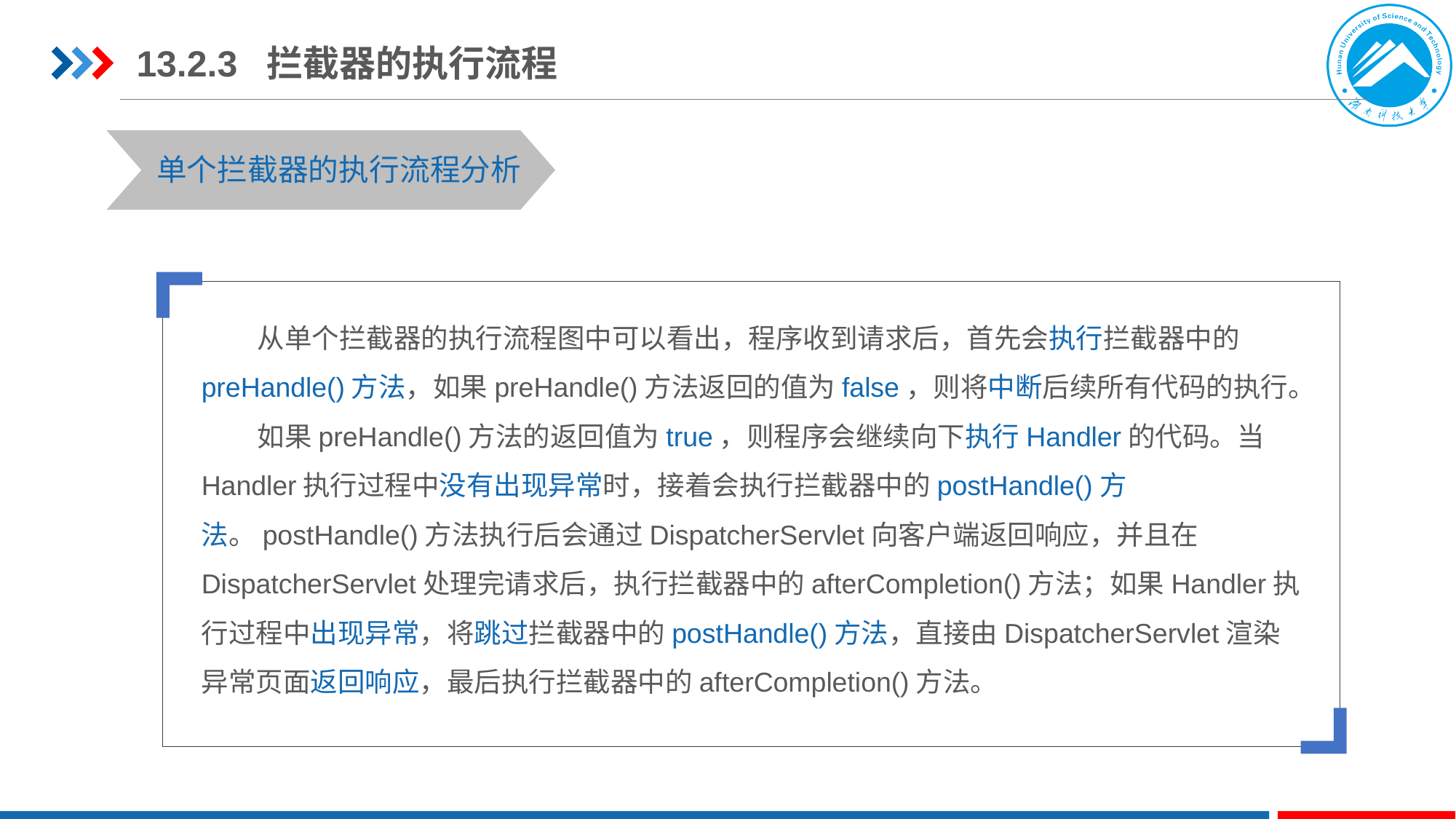

13.2.3  拦截器的执行流程

单个拦截器的执行流程分析

        从单个拦截器的执行流程图中可以看出，程序收到请求后，首先会执行拦截器中的preHandle()方法，如果preHandle()方法返回的值为false，则将中断后续所有代码的执行。
        如果preHandle()方法的返回值为true，则程序会继续向下执行Handler的代码。当Handler执行过程中没有出现异常时，接着会执行拦截器中的postHandle()方法。postHandle()方法执行后会通过DispatcherServlet向客户端返回响应，并且在DispatcherServlet处理完请求后，执行拦截器中的afterCompletion()方法；如果Handler执行过程中出现异常，将跳过拦截器中的postHandle()方法，直接由DispatcherServlet渲染异常页面返回响应，最后执行拦截器中的afterCompletion()方法。